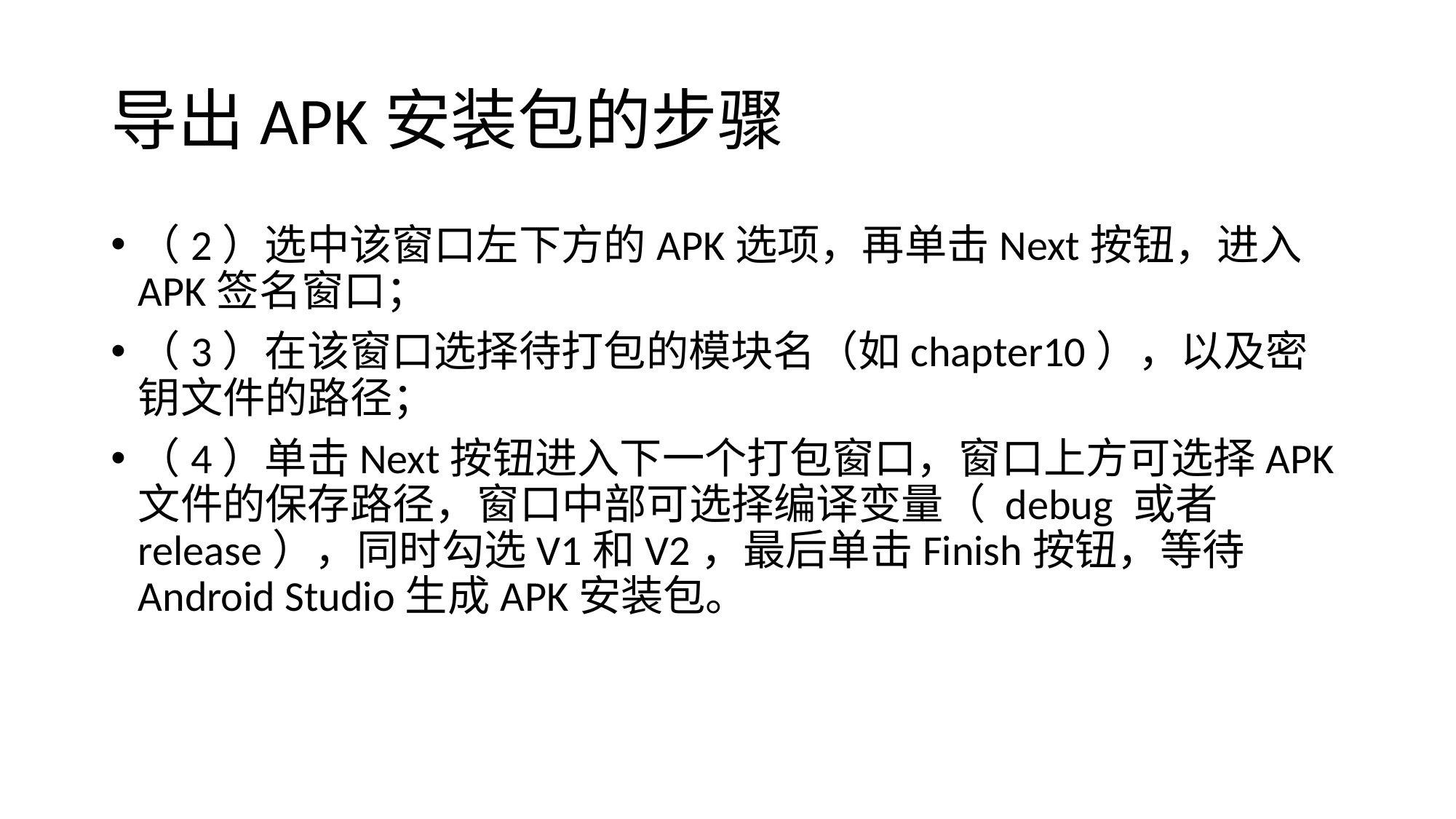

# 导出APK安装包的步骤
（2）选中该窗口左下方的APK选项，再单击Next按钮，进入APK签名窗口；
（3）在该窗口选择待打包的模块名（如chapter10），以及密钥文件的路径；
（4）单击Next按钮进入下一个打包窗口，窗口上方可选择APK文件的保存路径，窗口中部可选择编译变量（ debug 或者release），同时勾选V1和V2，最后单击Finish按钮，等待Android Studio生成APK安装包。